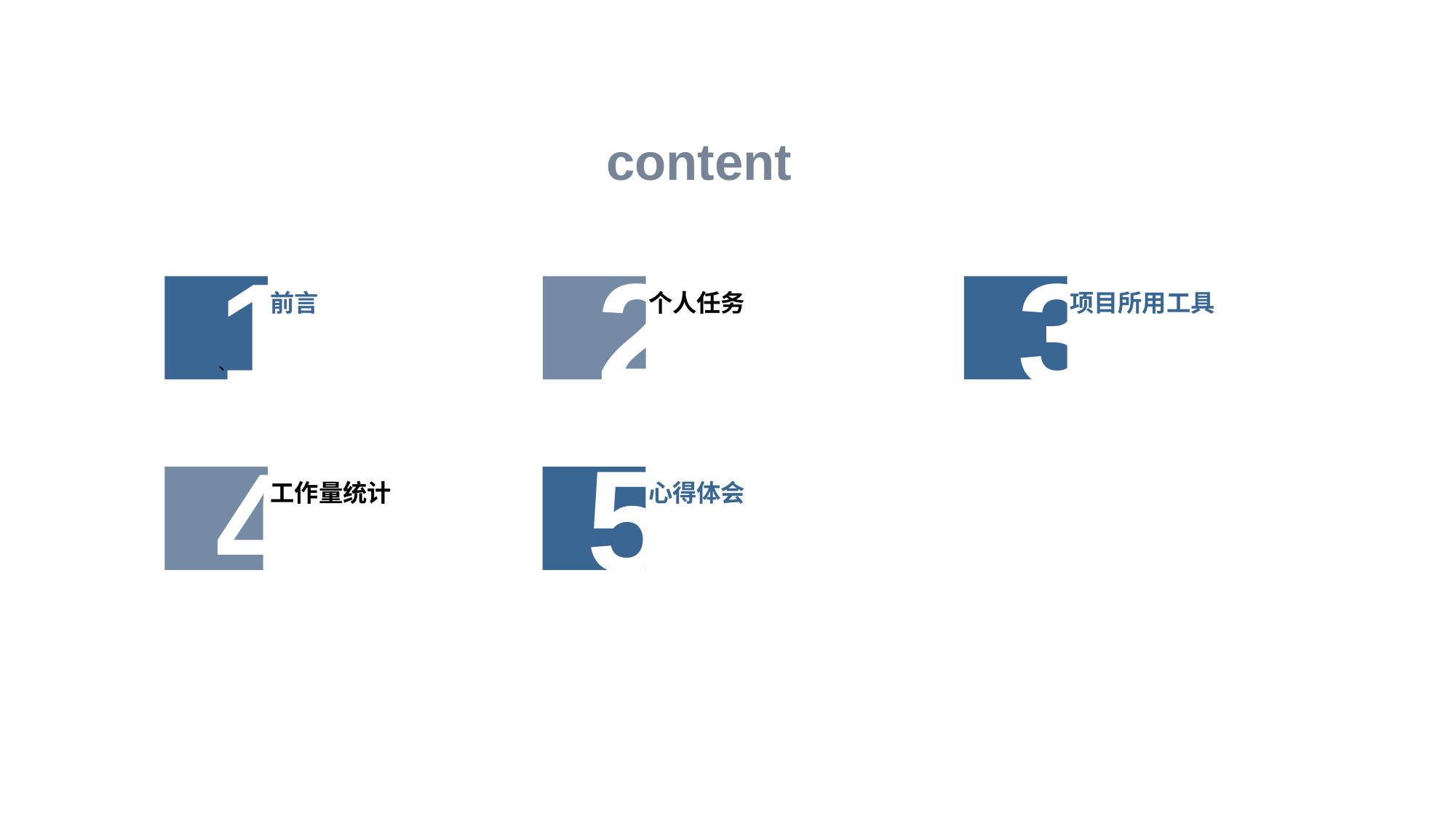

content
1

前言

2

个人任务

3

项目所用工具
5

心得体会

6
4

工作量统计

、